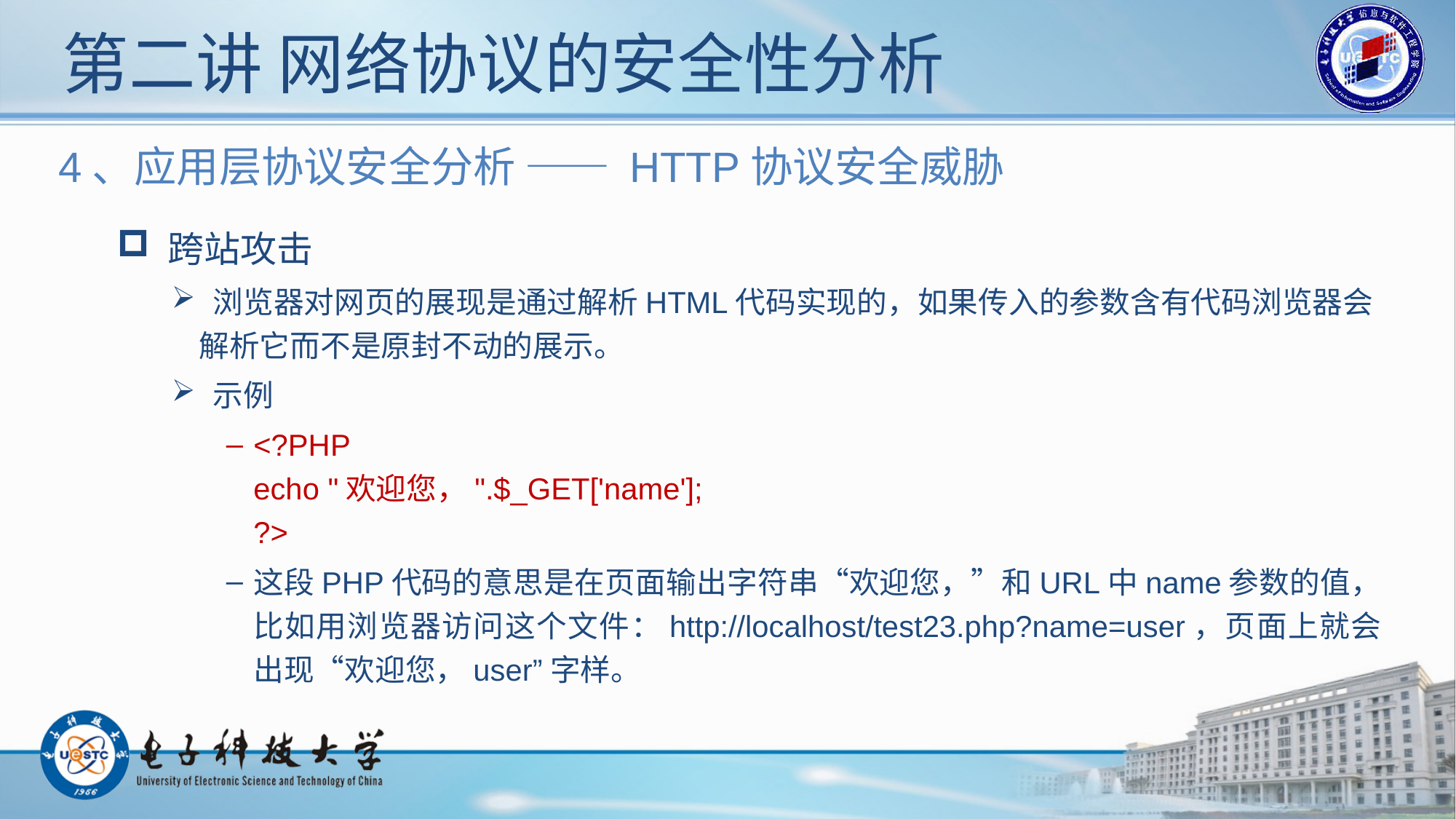

# 第二讲 网络协议的安全性分析
4、应用层协议安全分析 —— HTTP协议安全威胁
 跨站攻击
 浏览器对网页的展现是通过解析HTML代码实现的，如果传入的参数含有代码浏览器会解析它而不是原封不动的展示。
 示例
<?PHP
echo "欢迎您，".$_GET['name'];
?>
这段PHP代码的意思是在页面输出字符串“欢迎您，”和URL中name参数的值，比如用浏览器访问这个文件：http://localhost/test23.php?name=user，页面上就会出现“欢迎您，user”字样。